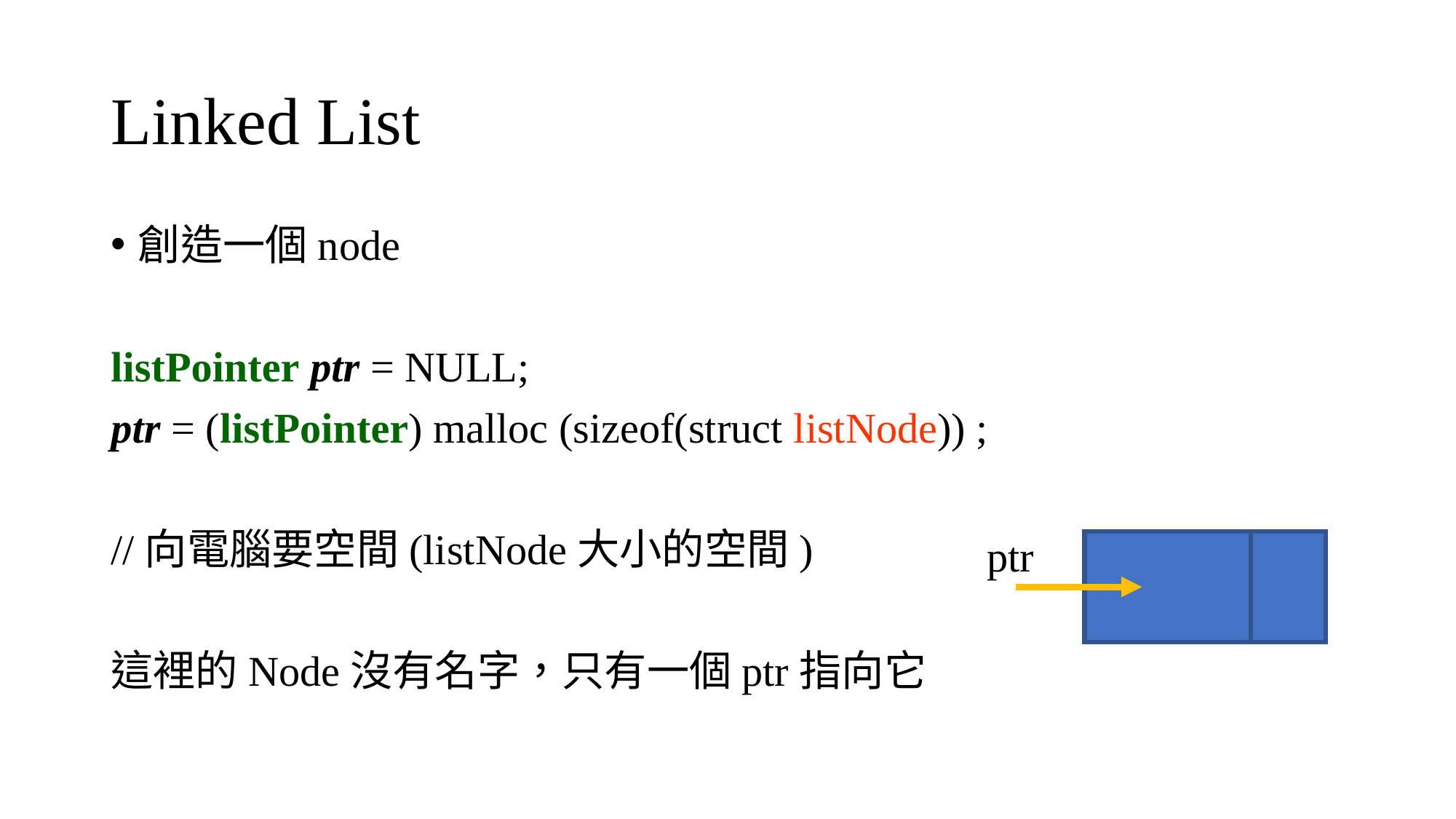

# Linked List
創造一個node

listPointer ptr = NULL;
ptr = (listPointer) malloc (sizeof(struct listNode)) ;

//向電腦要空間(listNode大小的空間)

這裡的Node沒有名字，只有一個ptr指向它
ptr